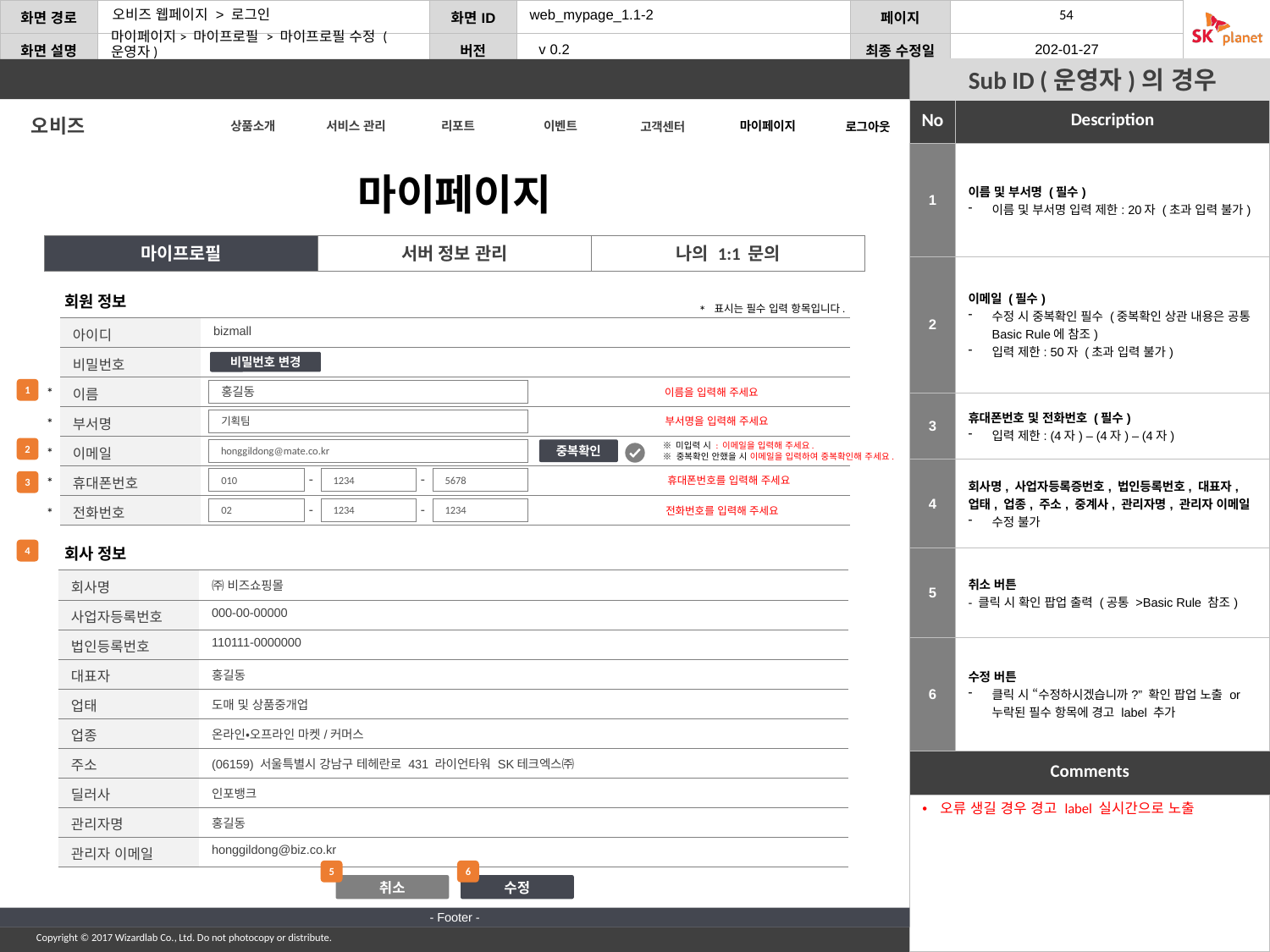

web_mypage_1.1-2
마이페이지> 마이프로필 > 마이프로필 수정 (운영자)
 Sub ID (운영자)의 경우

오비즈

로그아웃
상품소개
서비스 관리
리포트
이벤트
마이페이지
고객센터
마이페이지
| 마이프로필 | 서버 정보 관리 | 나의 1:1 문의 |
| --- | --- | --- |
| 1 | 이름 및 부서명 (필수) 이름 및 부서명 입력 제한: 20자 (초과 입력 불가) |
| --- | --- |
| 2 | 이메일 (필수) 수정 시 중복확인 필수 (중복확인 상관 내용은 공통 Basic Rule에 참조) 입력 제한: 50자 (초과 입력 불가) |
| 3 | 휴대폰번호 및 전화번호 (필수) 입력 제한: (4자) – (4자) – (4자) |
| 4 | 회사명, 사업자등록증번호, 법인등록번호, 대표자, 업태, 업종, 주소, 중계사, 관리자명, 관리자 이메일 수정 불가 |
| 5 | 취소 버튼 - 클릭 시 확인 팝업 출력 (공통 >Basic Rule 참조) |
| 6 | 수정 버튼 클릭 시 “수정하시겠습니까?” 확인 팝업 노출 or 누락된 필수 항목에 경고 label 추가 |
회원 정보
*
표시는 필수 입력 항목입니다.
| 아이디 | bizmall |
| --- | --- |
| 비밀번호 |  |
| 이름 | 홍길동 |
| 부서명 | 기획팀 |
| 이메일 | honggildong@biz.co.kr |
| 휴대폰번호 | 010-1234-5678 |
| 전화번호 | 02-1234-1234 |
비밀번호 변경
*
1
이름을 입력해 주세요
홍길동
*
부서명을 입력해 주세요
기획팀
※ 미입력 시 : 이메일을 입력해 주세요.
※ 중복확인 안했을 시 이메일을 입력하여 중복확인해 주세요.
*
2
honggildong@mate.co.kr
중복확인

-
-
010
5678
1234
*
휴대폰번호를 입력해 주세요
3
-
-
02
1234
1234
전화번호를 입력해 주세요
*
회사 정보
4
| 회사명 | ㈜ 비즈쇼핑몰 |
| --- | --- |
| 사업자등록번호 | 000-00-00000 |
| 법인등록번호 | 110111-0000000 |
| 대표자 | 홍길동 |
| 업태 | 도매 및 상품중개업 |
| 업종 | 온라인•오프라인 마켓/커머스 |
| 주소 | (06159) 서울특별시 강남구 테헤란로 431 라이언타워 SK테크엑스㈜ |
| 딜러사 | 인포뱅크 |
| 관리자명 | 홍길동 |
| 관리자 이메일 | honggildong@biz.co.kr |
오류 생길 경우 경고 label 실시간으로 노출
5
6
취소
수정
- Footer -